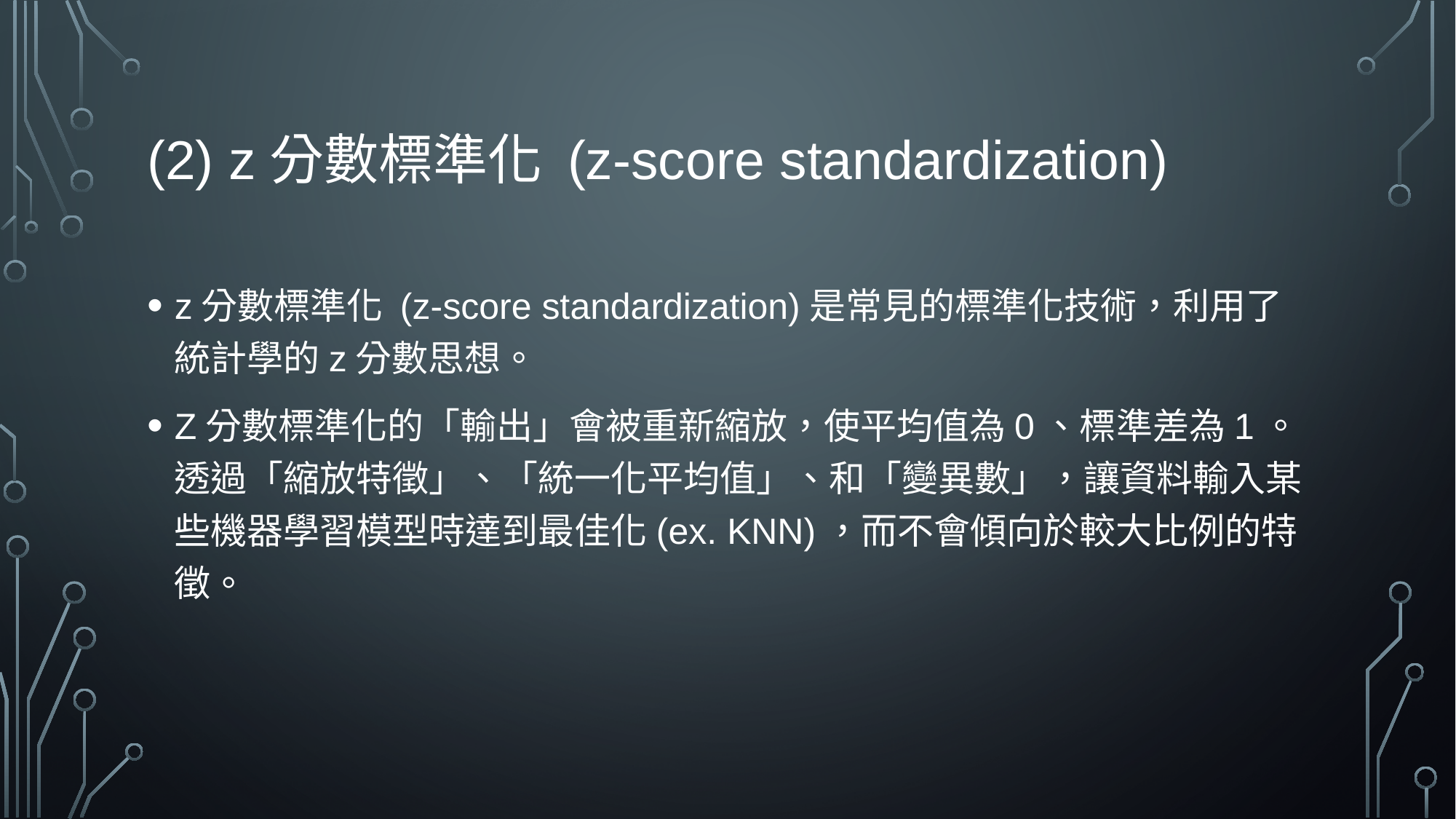

# (2) z分數標準化 (z-score standardization)
z分數標準化 (z-score standardization)是常見的標準化技術，利用了統計學的z分數思想。
Z分數標準化的「輸出」會被重新縮放，使平均值為0、標準差為1。透過「縮放特徵」、「統一化平均值」、和「變異數」，讓資料輸入某些機器學習模型時達到最佳化(ex. KNN)，而不會傾向於較大比例的特徵。